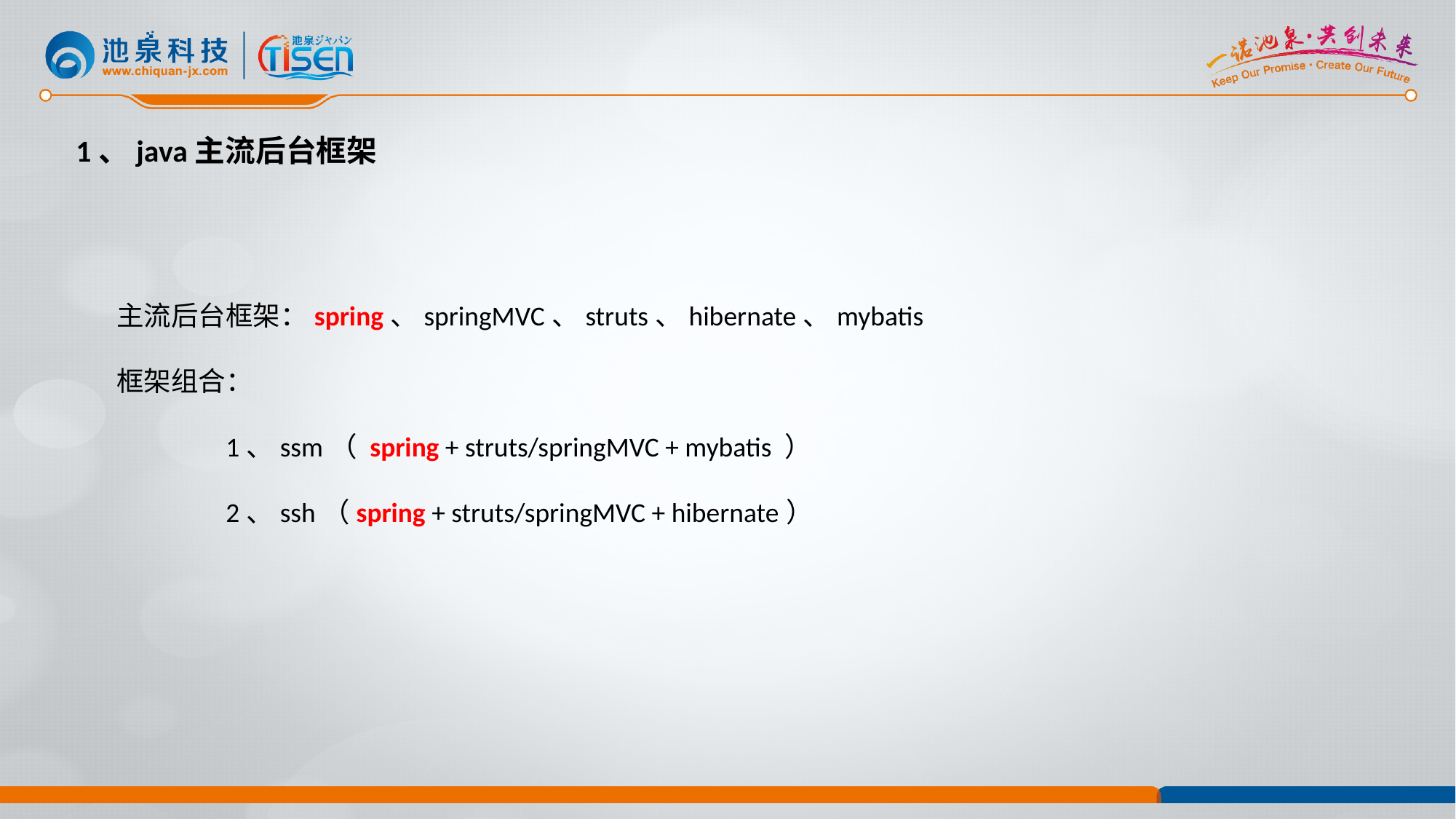

1、java主流后台框架
主流后台框架：spring、springMVC、struts、hibernate、mybatis

框架组合：
	1、ssm（ spring + struts/springMVC + mybatis ）
	2、ssh（spring + struts/springMVC + hibernate）